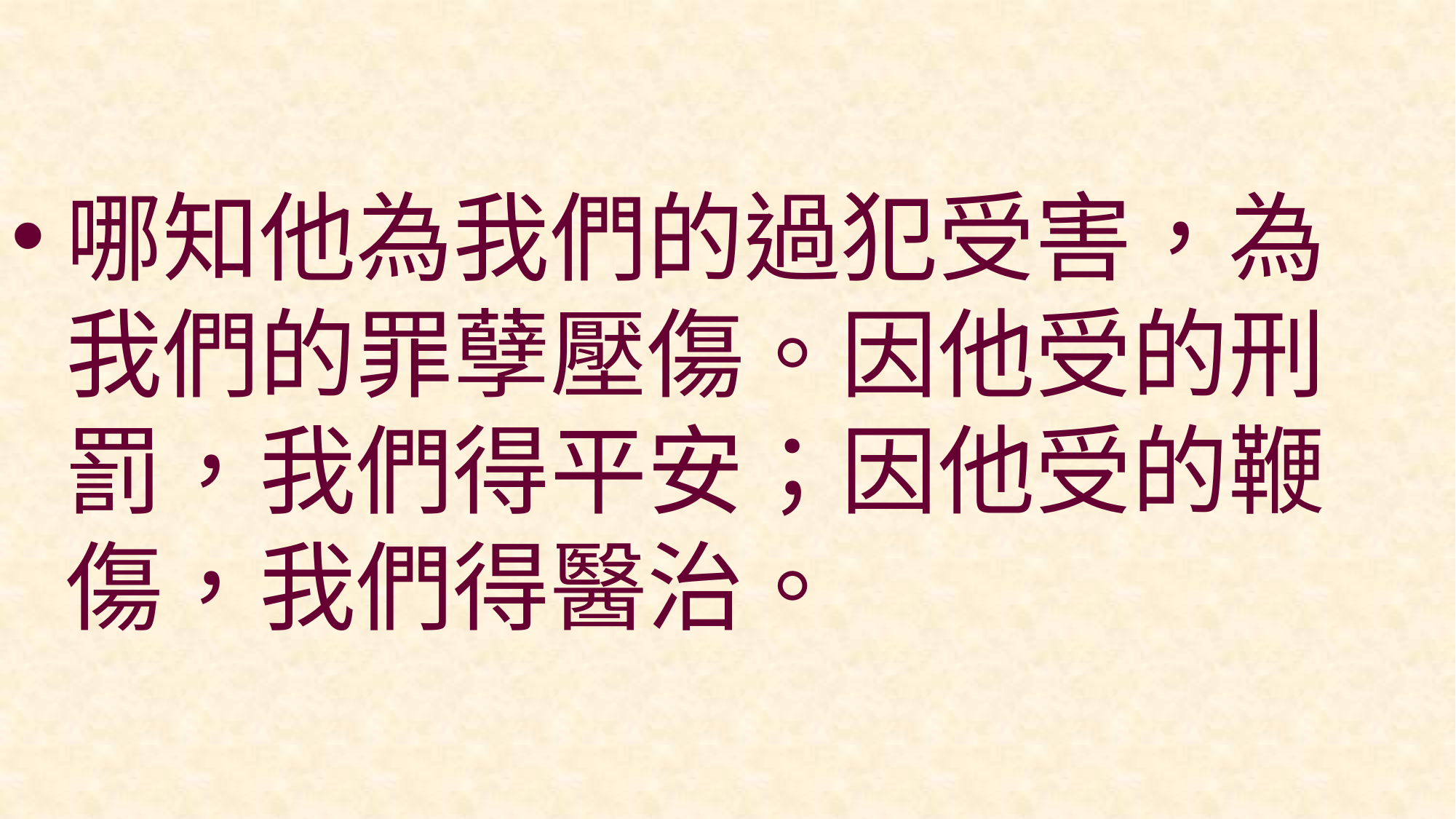

哪知他為我們的過犯受害，為我們的罪孽壓傷。因他受的刑罰，我們得平安；因他受的鞭傷，我們得醫治。